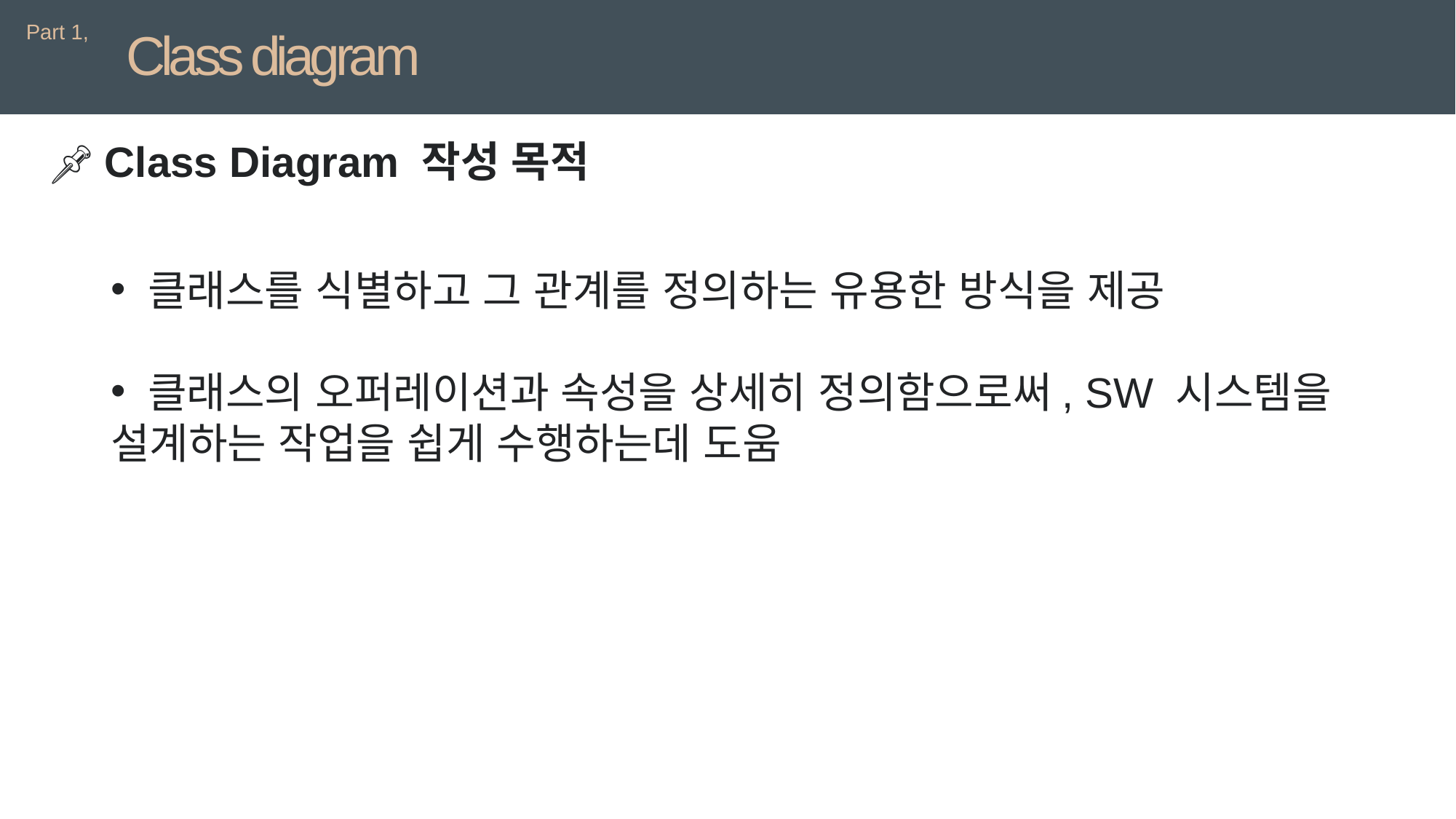

Part 1,
Class diagram
📌 Class Diagram 작성 목적
 클래스를 식별하고 그 관계를 정의하는 유용한 방식을 제공

 클래스의 오퍼레이션과 속성을 상세히 정의함으로써, SW 시스템을 설계하는 작업을 쉽게 수행하는데 도움
11